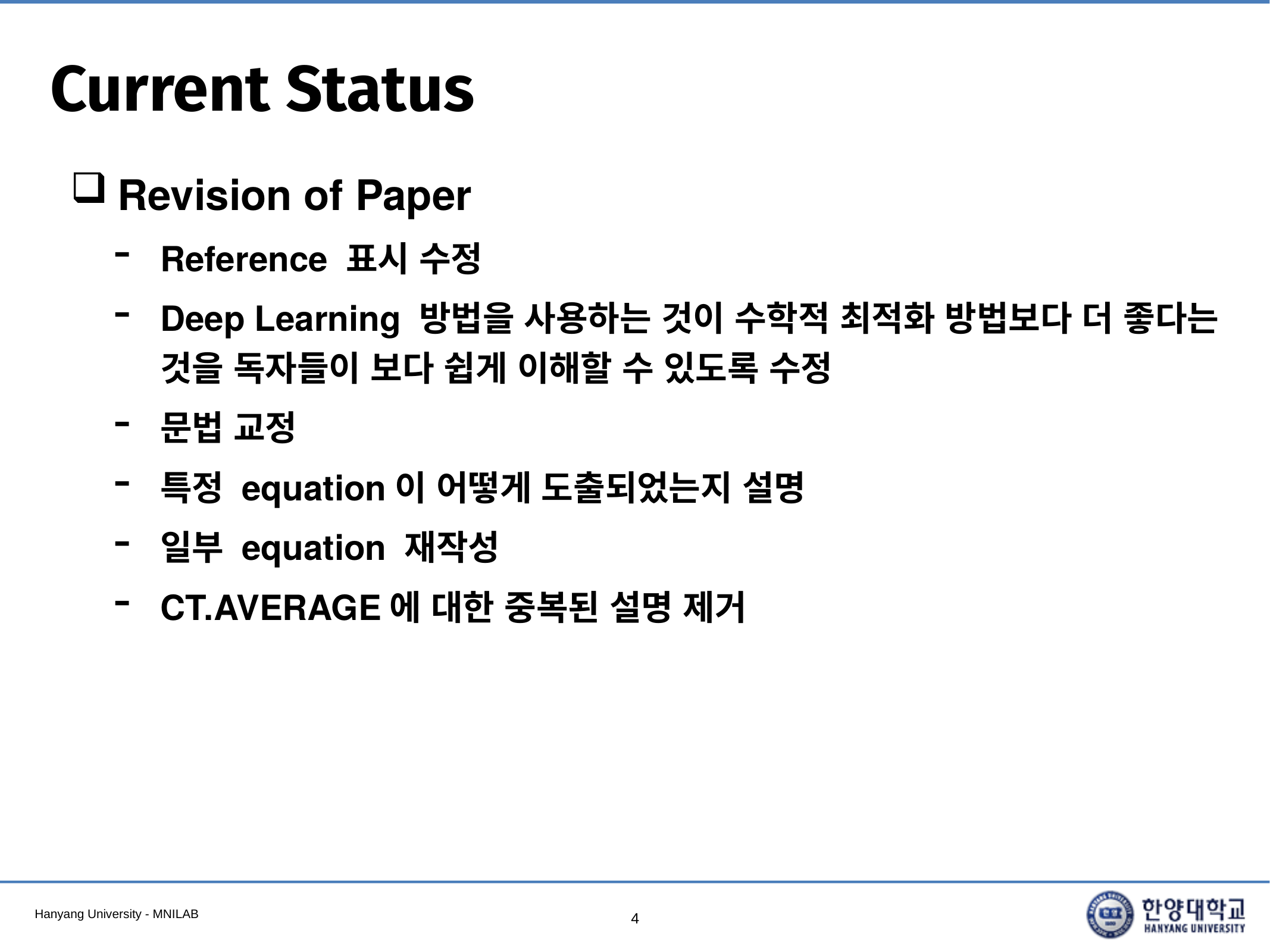

# Current Status
Revision of Paper
Reference 표시 수정
Deep Learning 방법을 사용하는 것이 수학적 최적화 방법보다 더 좋다는 것을 독자들이 보다 쉽게 이해할 수 있도록 수정
문법 교정
특정 equation이 어떻게 도출되었는지 설명
일부 equation 재작성
CT.AVERAGE에 대한 중복된 설명 제거
4